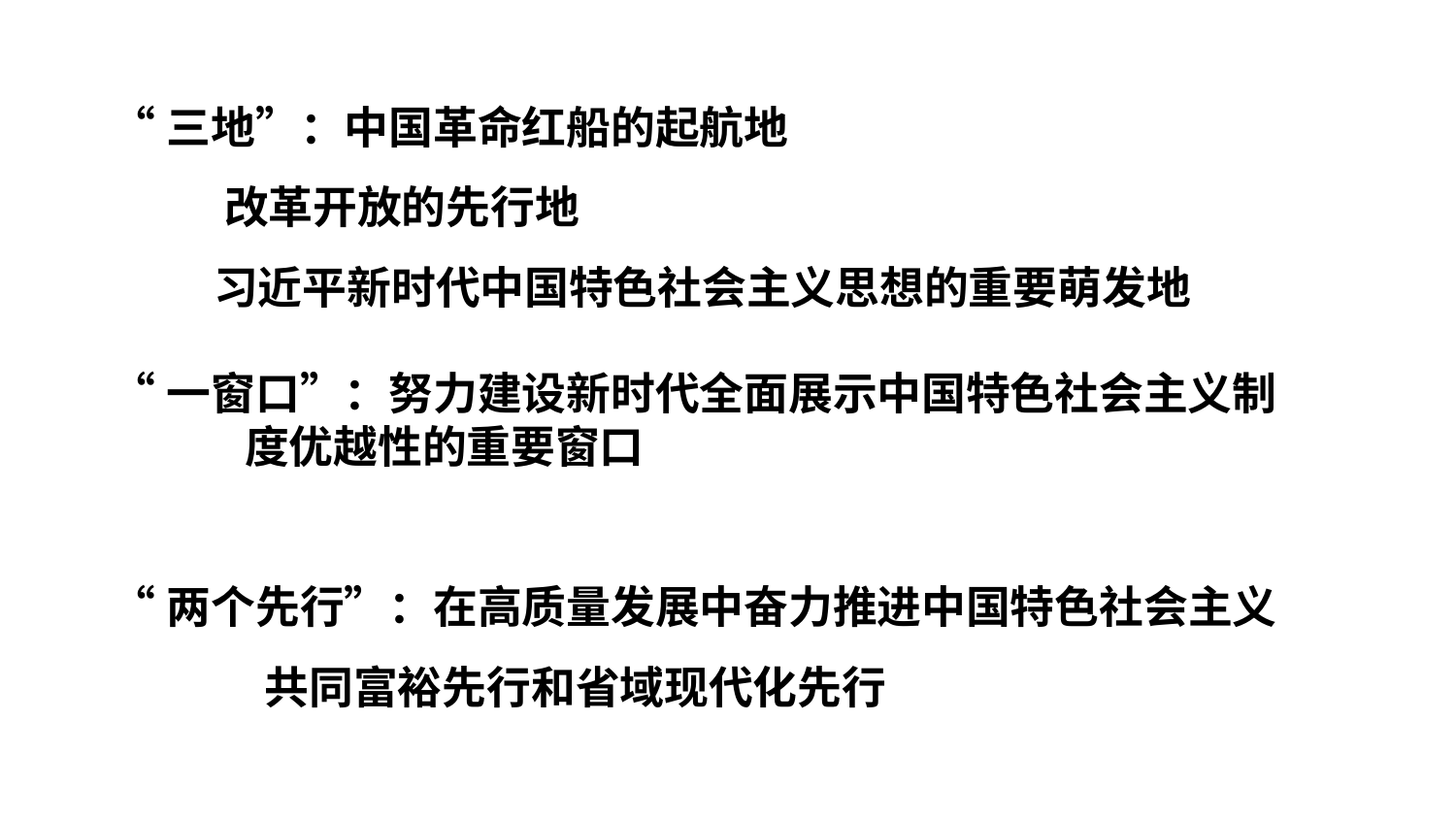

“三地”：中国革命红船的起航地
          改革开放的先行地
         习近平新时代中国特色社会主义思想的重要萌发地

“一窗口”：努力建设新时代全面展示中国特色社会主义制
            度优越性的重要窗口

“两个先行”：在高质量发展中奋力推进中国特色社会主义
              共同富裕先行和省域现代化先行